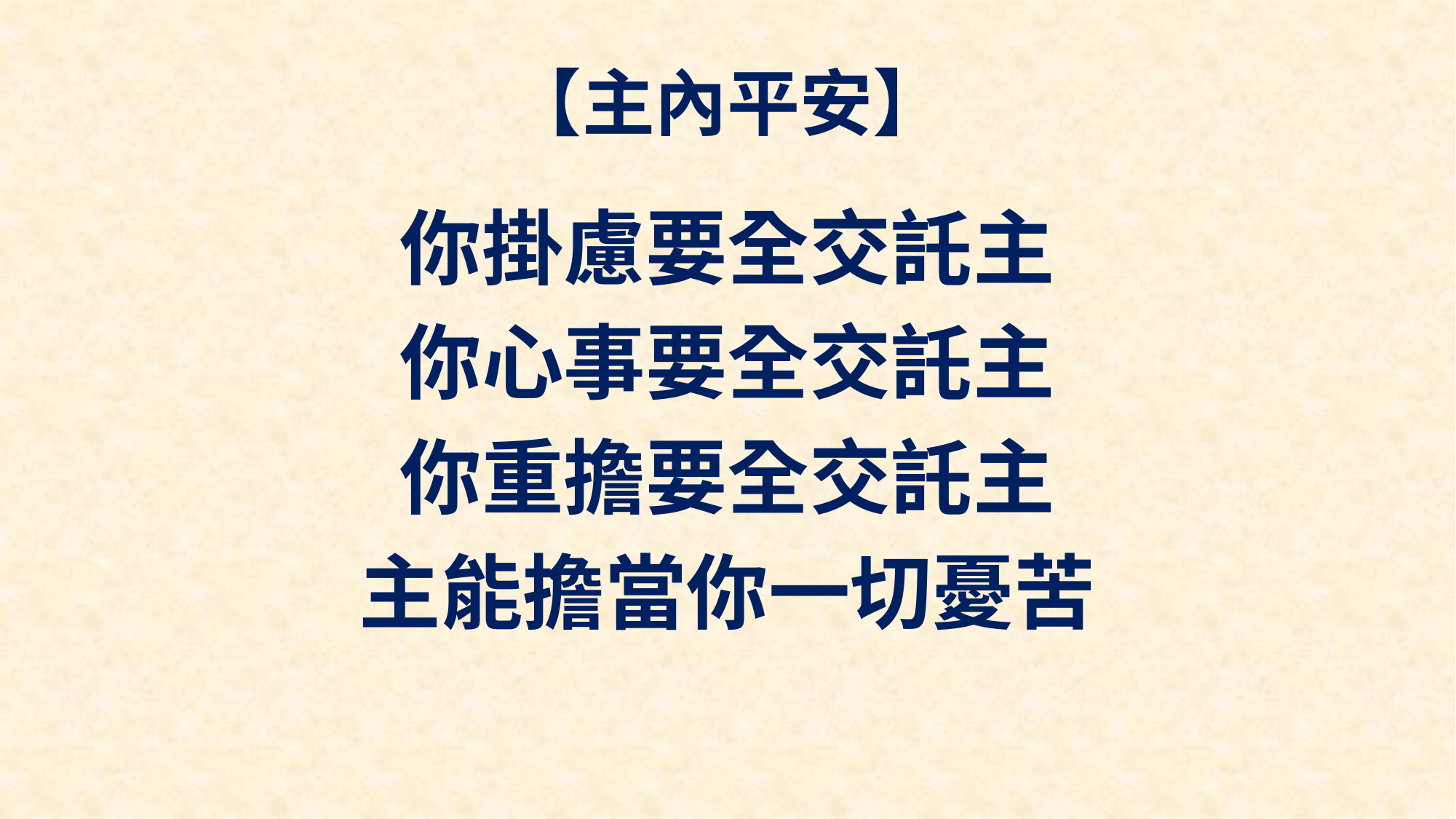

# 【主內平安】
你掛慮要全交託主
你心事要全交託主
你重擔要全交託主
主能擔當你一切憂苦